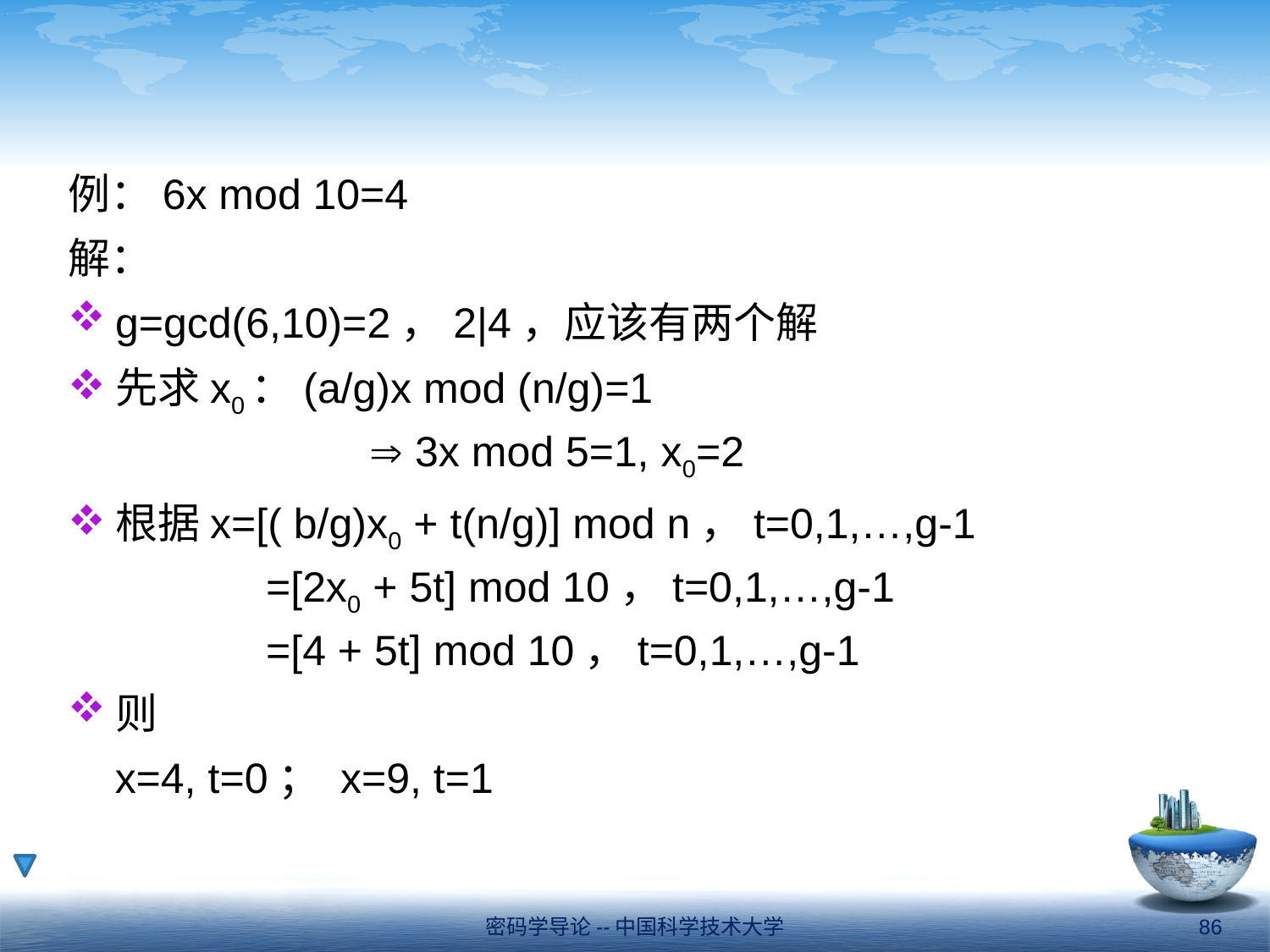

例：6x mod 10=4
解：
g=gcd(6,10)=2，2|4，应该有两个解
先求x0：(a/g)x mod (n/g)=1
		⇒ 3x mod 5=1, x0=2
根据x=[( b/g)x0 + t(n/g)] mod n，t=0,1,…,g-1
	  =[2x0 + 5t] mod 10，t=0,1,…,g-1
	  =[4 + 5t] mod 10，t=0,1,…,g-1
则
    x=4, t=0； x=9, t=1

密码学导论--中国科学技术大学
86